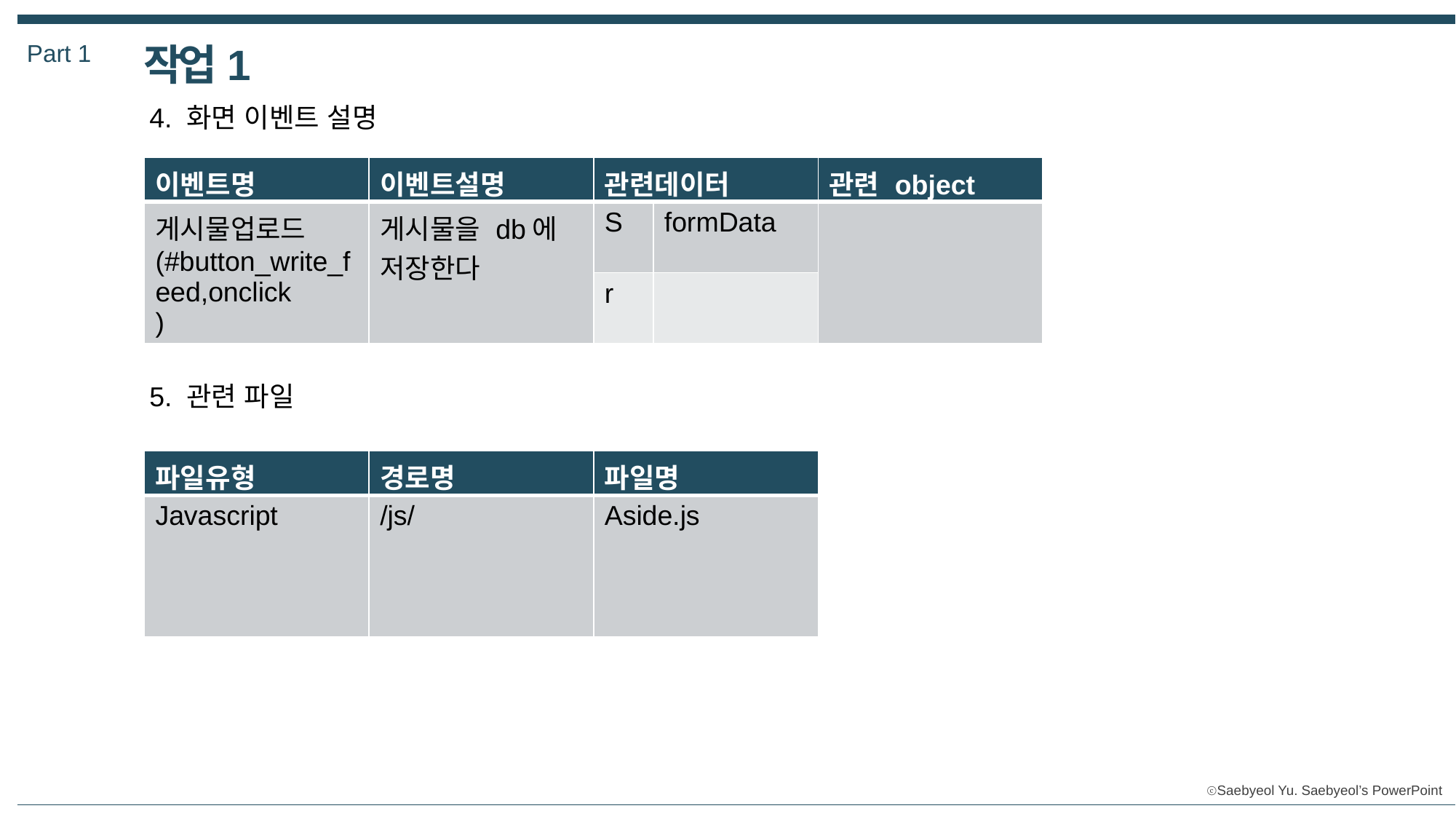

Part 1
작업1
4. 화면 이벤트 설명
| 이벤트명 | 이벤트설명 | 관련데이터 |  | 관련 object |
| --- | --- | --- | --- | --- |
| 게시물업로드(#button\_write\_feed,onclick ) | 게시물을 db에 저장한다 | S | formData |  |
|  |  | r |  |  |
예제 입력
5
예제 출력
*
**
***
****
*****
예제 입력
3
예제 출력
*
**
***
5. 관련 파일
| 파일유형 | 경로명 | 파일명 |
| --- | --- | --- |
| Javascript | /js/ | Aside.js |
3, 내용을 입력하세요